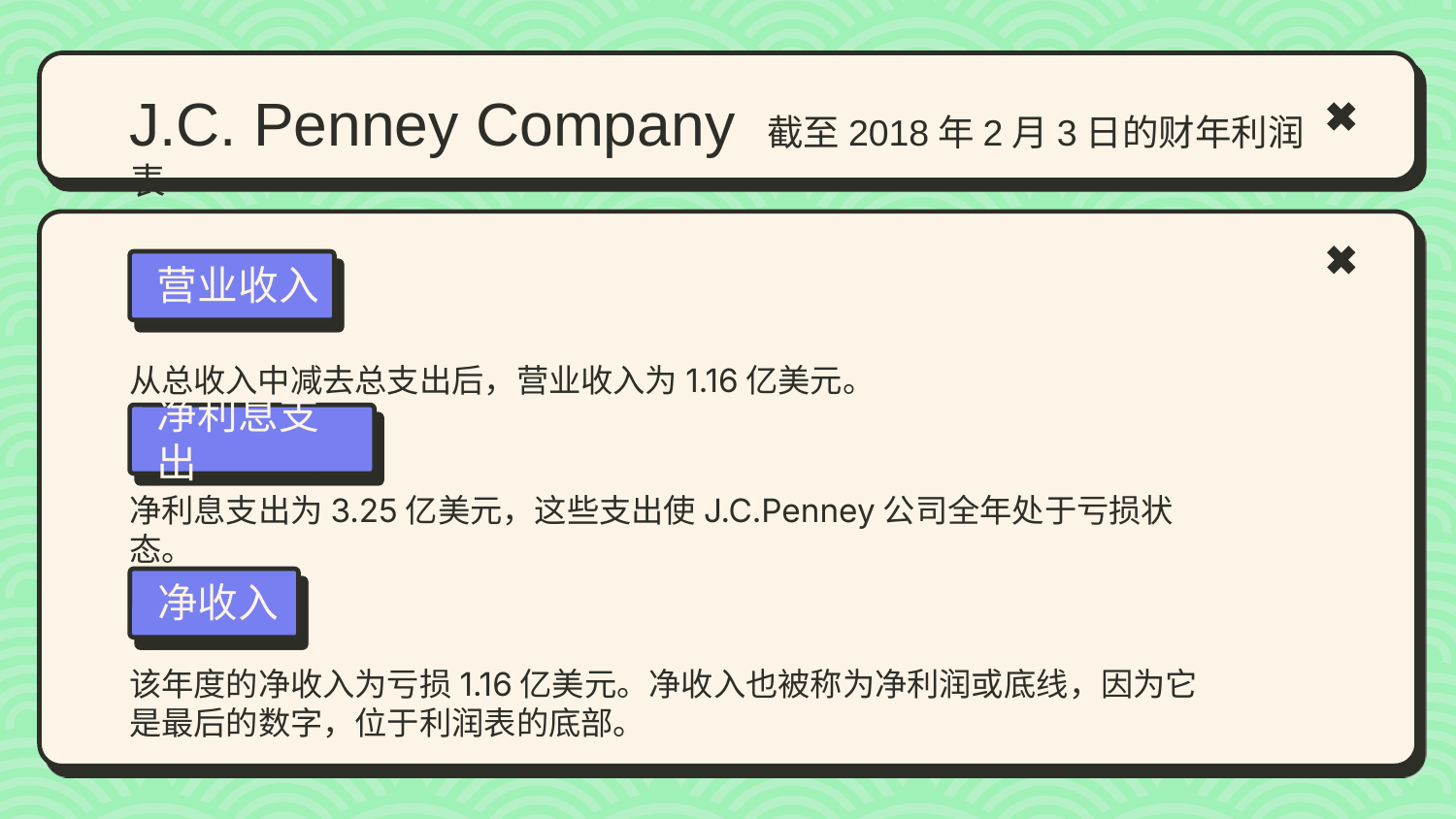

# J.C. Penney Company 截至2018年2月3日的财年利润表
营业收入

从总收入中减去总支出后，营业收入为1.16亿美元。
净利息支出

净利息支出为3.25亿美元，这些支出使J.C.Penney公司全年处于亏损状态。
净收入

该年度的净收入为亏损1.16亿美元。净收入也被称为净利润或底线，因为它是最后的数字，位于利润表的底部。﻿﻿